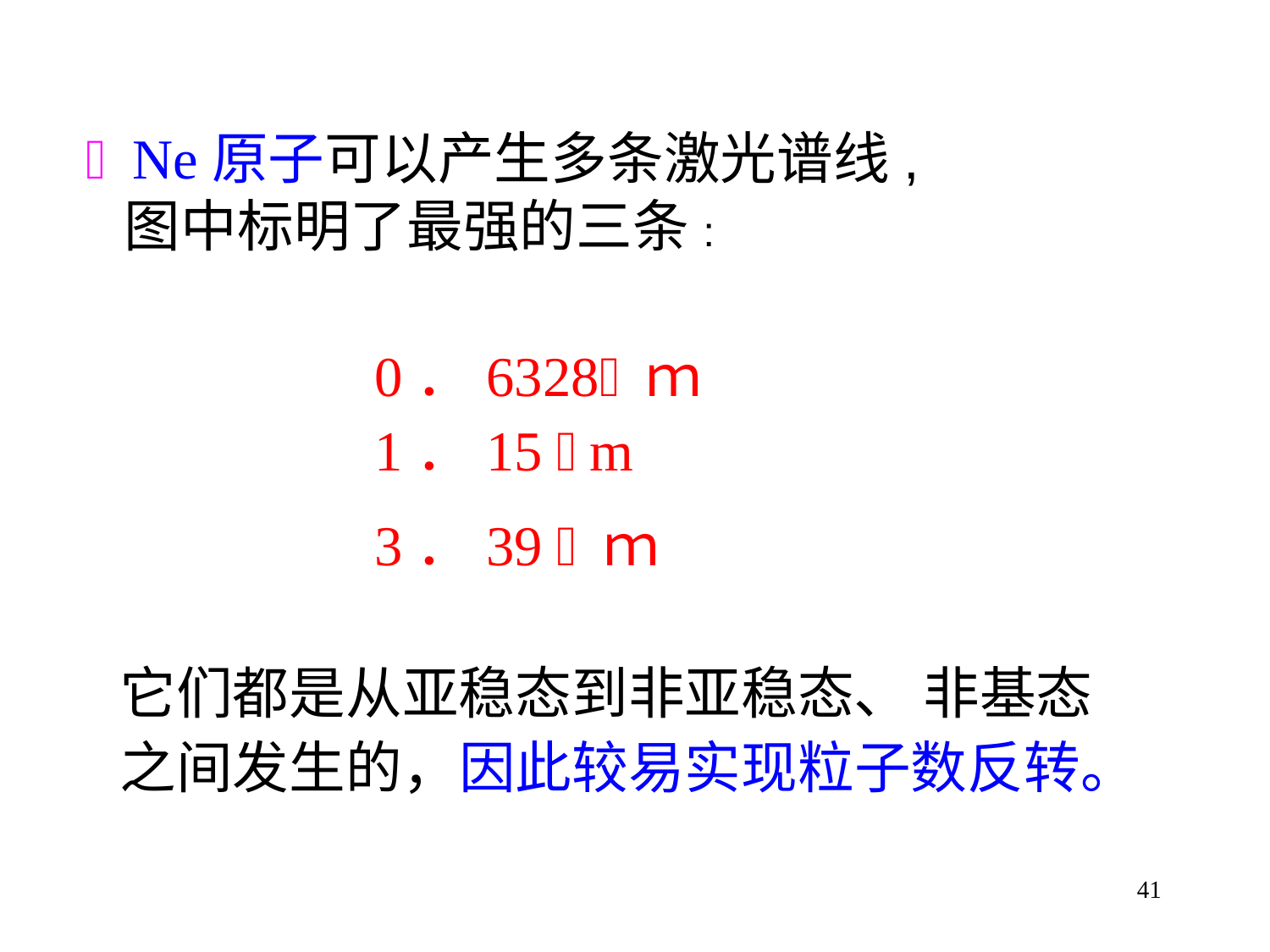

♦ Ne原子可以产生多条激光谱线,
  图中标明了最强的三条:
                           0．6328μｍ
                           1．15 μm
                           3．39 μｍ
它们都是从亚稳态到非亚稳态、 非基态
之间发生的，因此较易实现粒子数反转。
41